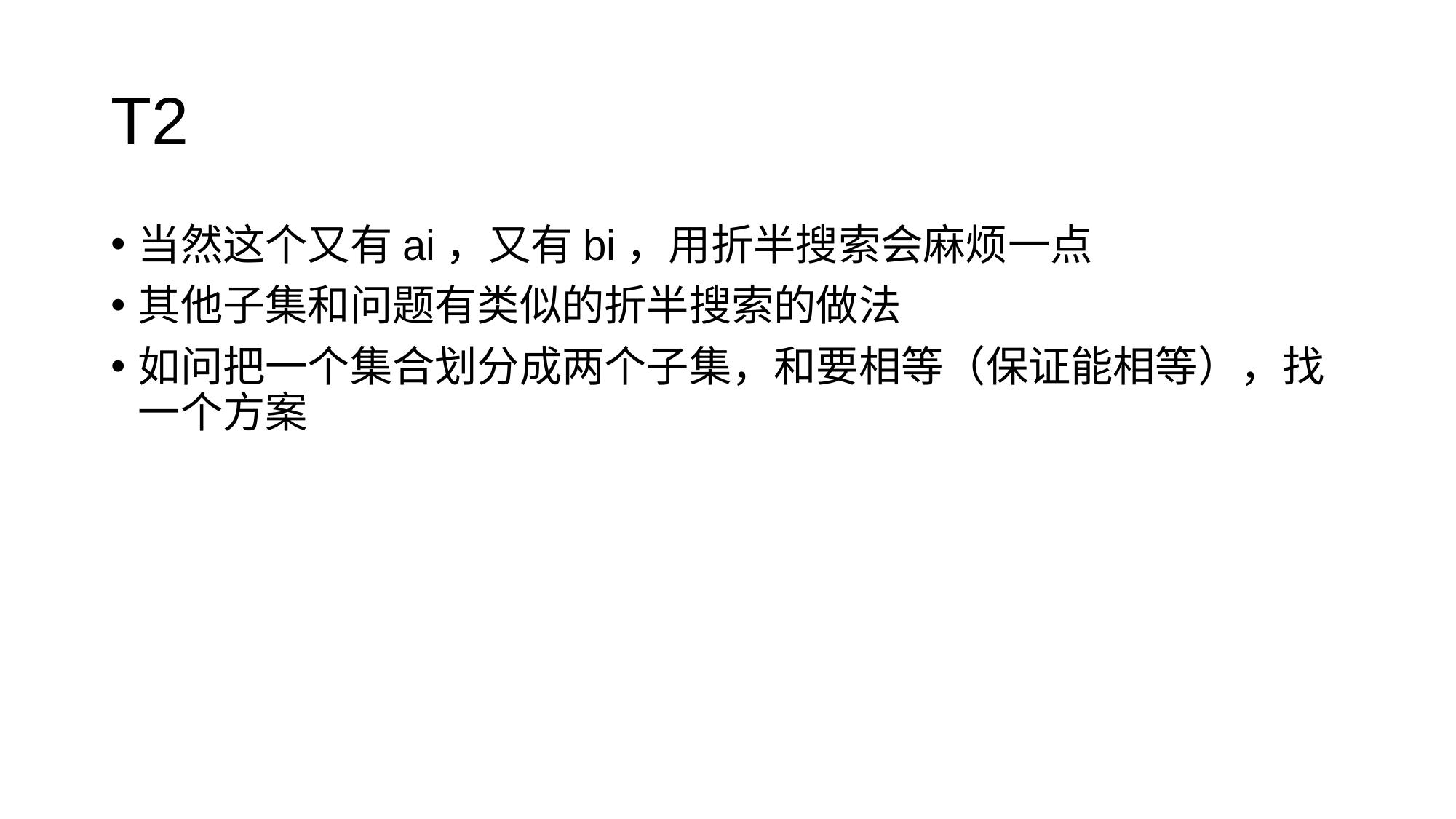

# T2
当然这个又有ai，又有bi，用折半搜索会麻烦一点
其他子集和问题有类似的折半搜索的做法
如问把一个集合划分成两个子集，和要相等（保证能相等），找一个方案